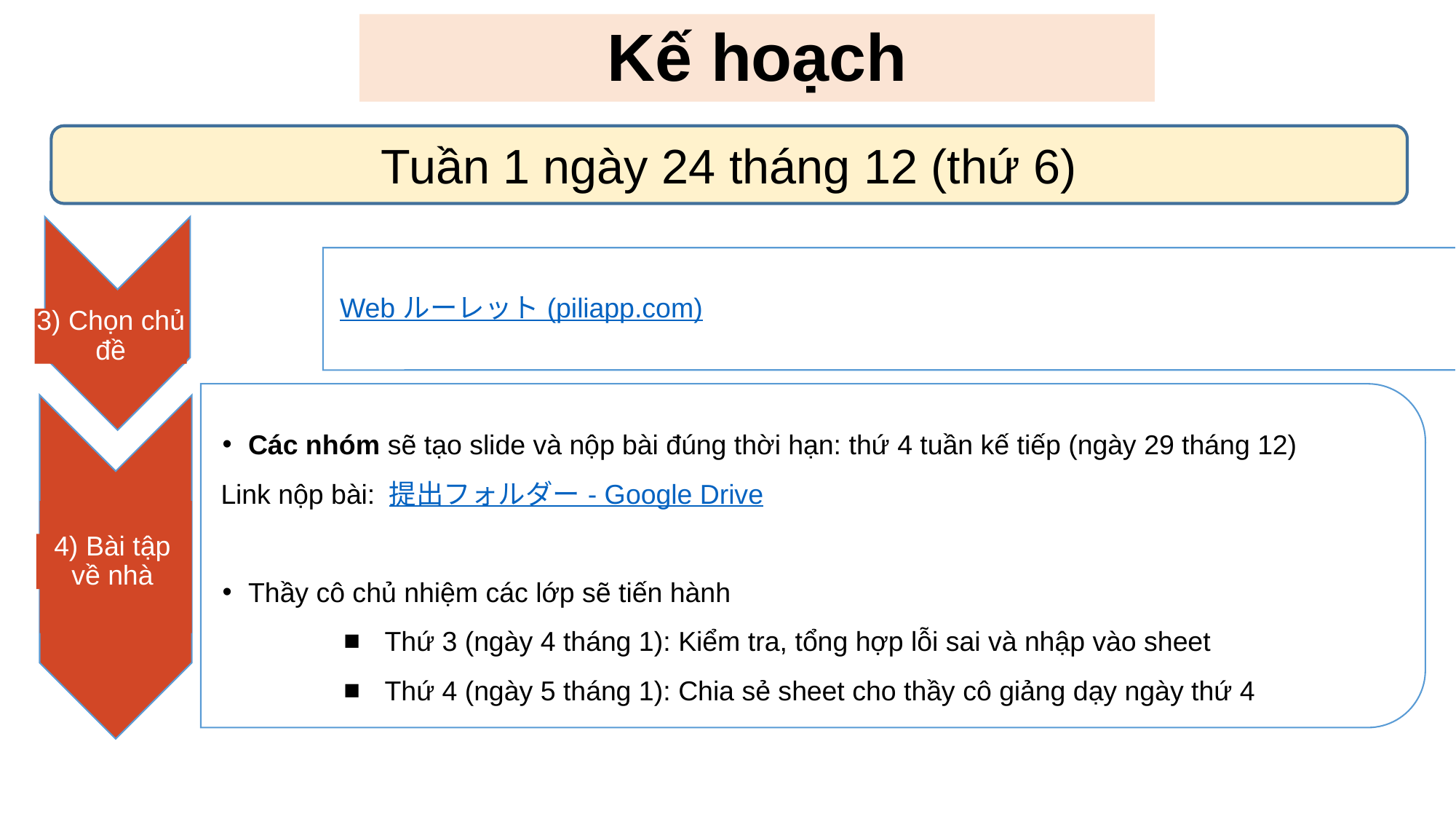

Kế hoạch
Tuần 1 ngày 24 tháng 12 (thứ 6)

3) Chọn chủ đề

Web ルーレット (piliapp.com)

Các nhóm sẽ tạo slide và nộp bài đúng thời hạn: thứ 4 tuần kế tiếp (ngày 29 tháng 12)
Link nộp bài: 提出フォルダー - Google Drive

Thầy cô chủ nhiệm các lớp sẽ tiến hành
Thứ 3 (ngày 4 tháng 1): Kiểm tra, tổng hợp lỗi sai và nhập vào sheet
Thứ 4 (ngày 5 tháng 1): Chia sẻ sheet cho thầy cô giảng dạy ngày thứ 4

4) Bài tập về nhà